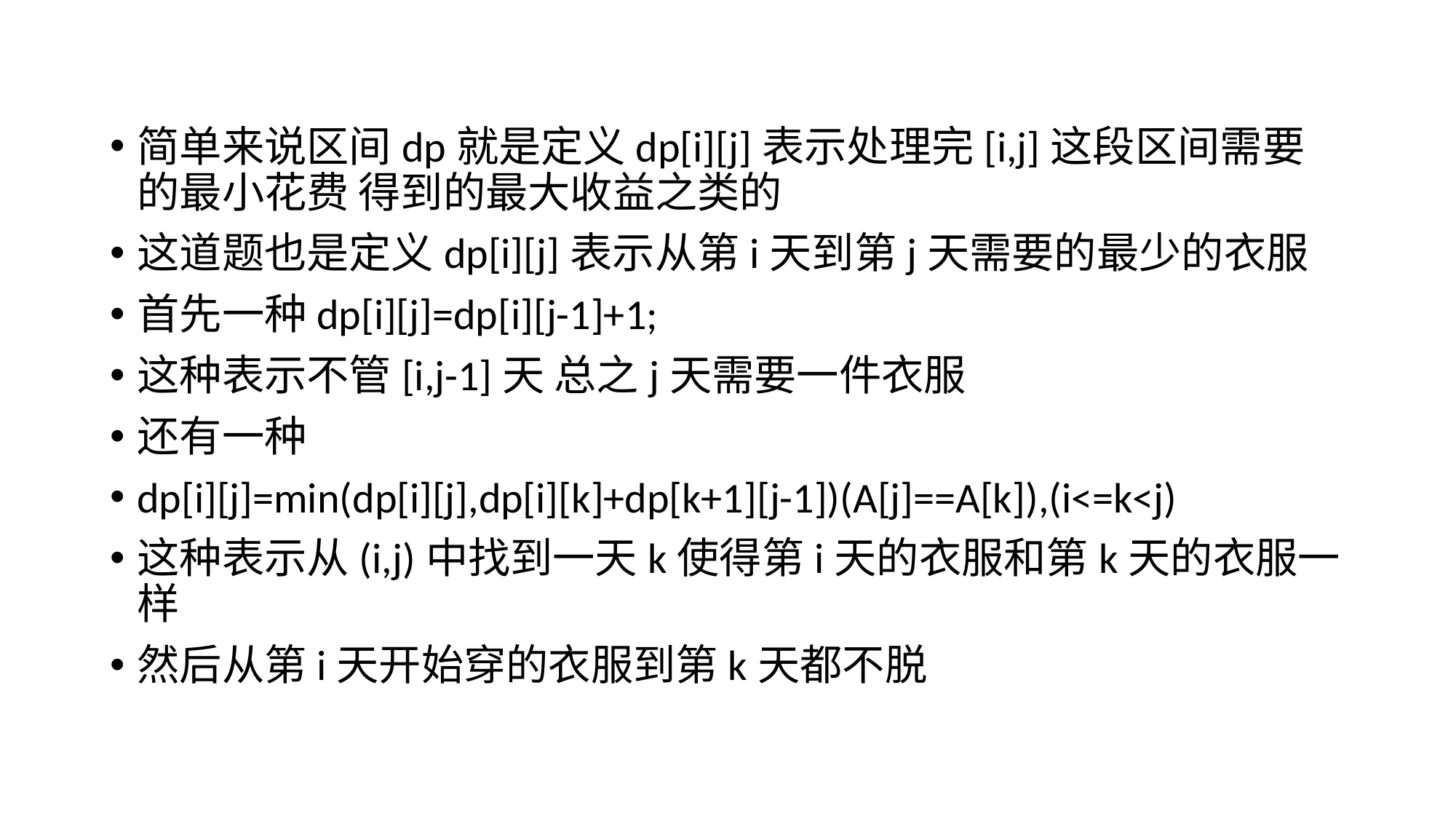

简单来说区间dp就是定义dp[i][j]表示处理完[i,j]这段区间需要的最小花费 得到的最大收益之类的
这道题也是定义dp[i][j]表示从第i天到第j天需要的最少的衣服
首先一种dp[i][j]=dp[i][j-1]+1;
这种表示不管[i,j-1]天 总之j天需要一件衣服
还有一种
dp[i][j]=min(dp[i][j],dp[i][k]+dp[k+1][j-1])(A[j]==A[k]),(i<=k<j)
这种表示从(i,j)中找到一天k使得第i天的衣服和第k天的衣服一样
然后从第i天开始穿的衣服到第k天都不脱